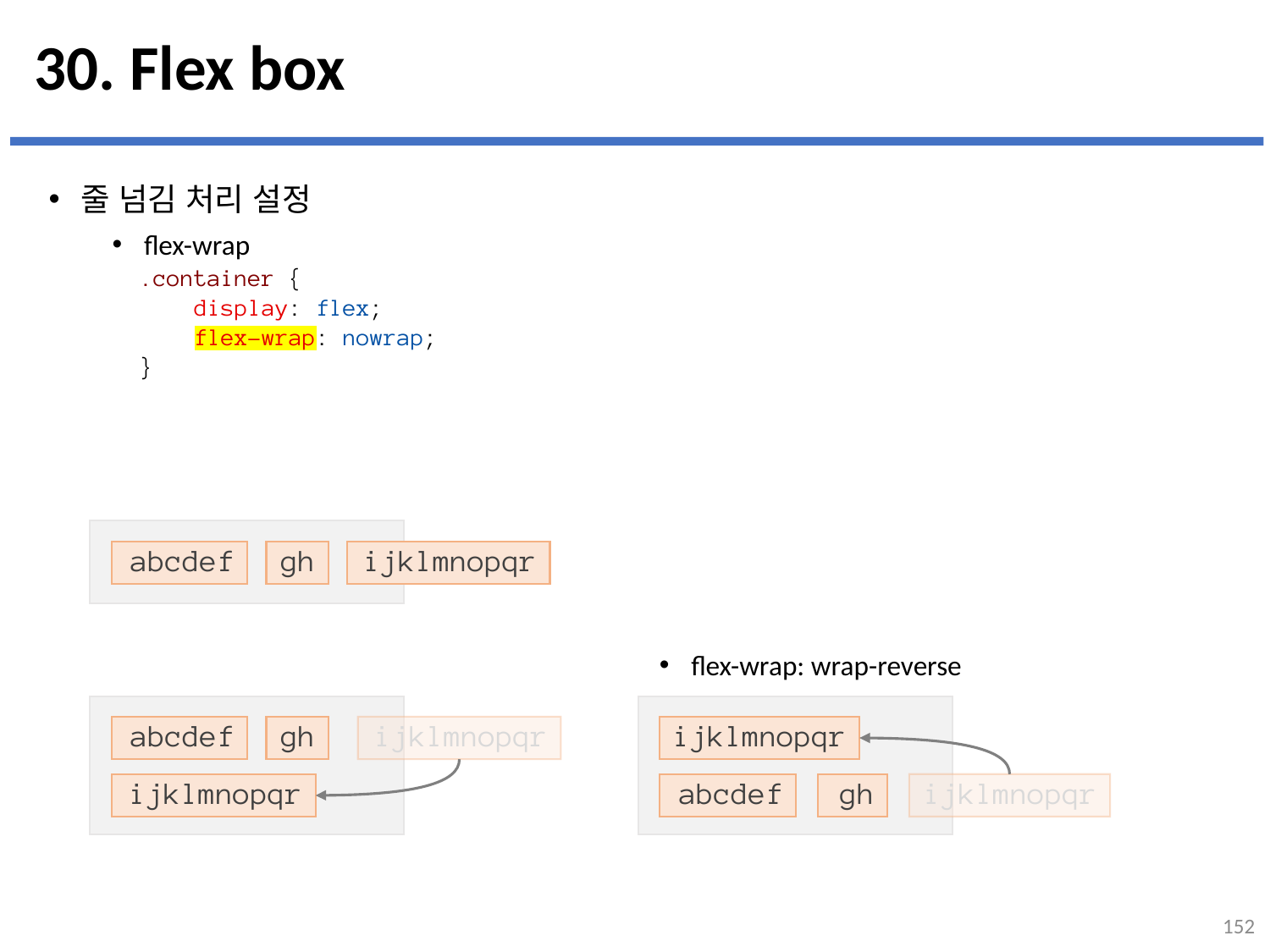

# 30. Flex box
줄 넘김 처리 설정
flex-wrap

flex-wrap: nowrap

flex-wrap: wrap

flex-wrap: wrap-reverse

.container {
    display: flex;
    flex-wrap: nowrap;
}

abcdef
gh
ijklmnopqr

abcdef
gh
ijklmnopqr
ijklmnopqr
ijklmnopqr
abcdef
gh
ijklmnopqr
152